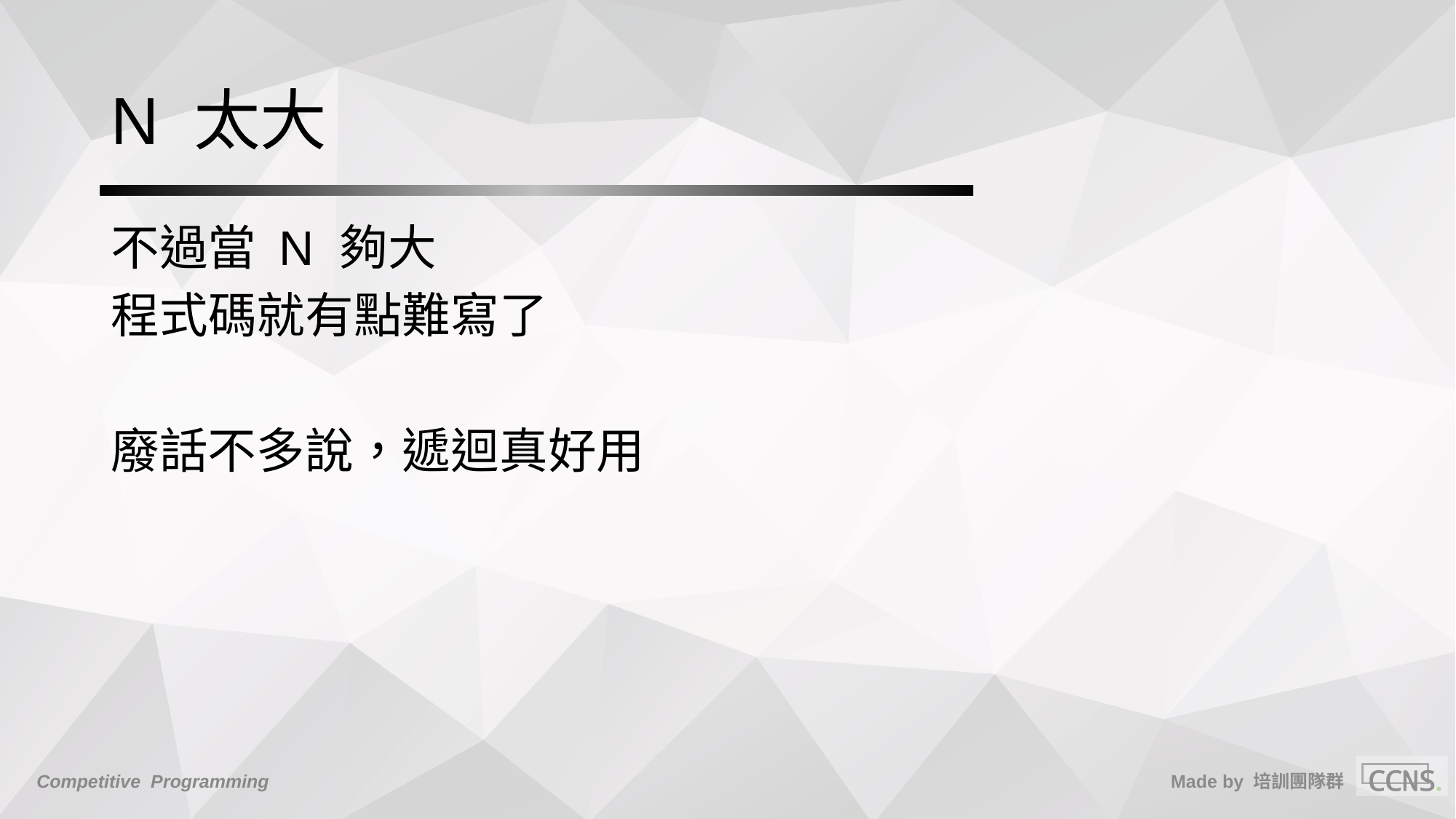

# N 太大
不過當 N 夠大
程式碼就有點難寫了

廢話不多說，遞迴真好用